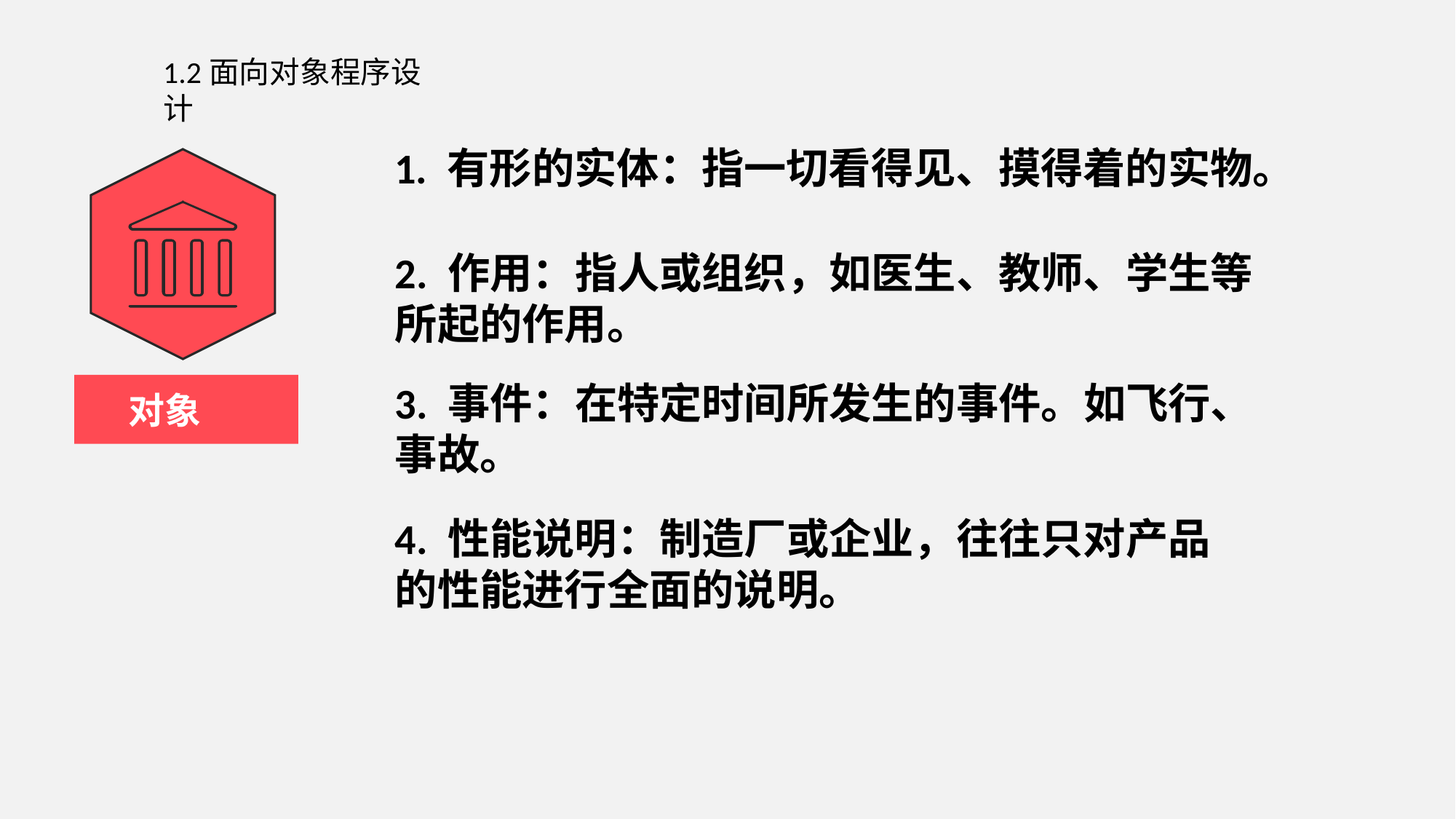

1.2面向对象程序设计
 1. 有形的实体：指一切看得见、摸得着的实物。

2. 作用：指人或组织，如医生、教师、学生等所起的作用。
3. 事件：在特定时间所发生的事件。如飞行、事故。

对象
4. 性能说明：制造厂或企业，往往只对产品的性能进行全面的说明。